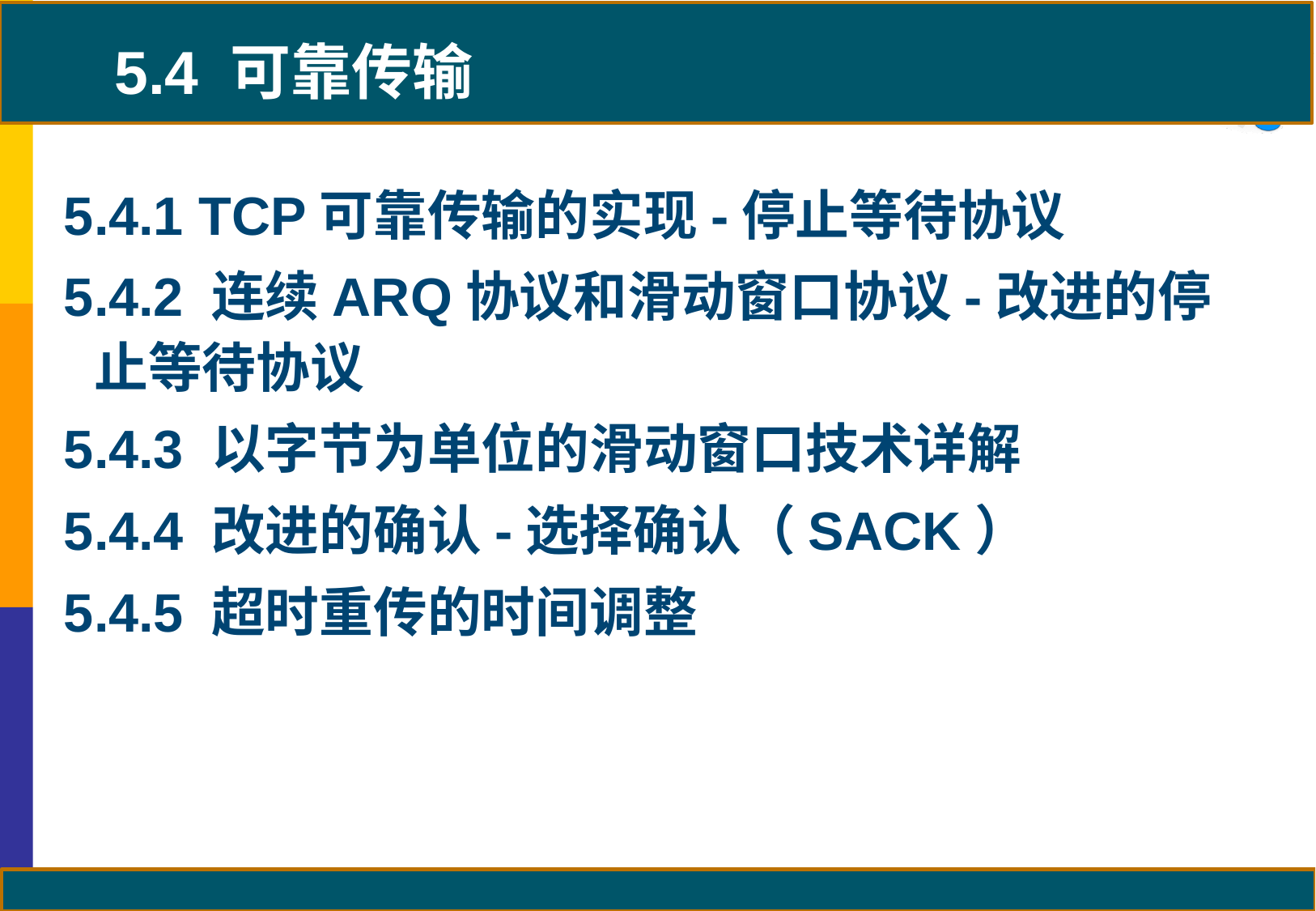

# 5.4 可靠传输
5.4.1 TCP可靠传输的实现-停止等待协议
5.4.2 连续ARQ协议和滑动窗口协议-改进的停止等待协议
5.4.3 以字节为单位的滑动窗口技术详解
5.4.4 改进的确认-选择确认（SACK）
5.4.5 超时重传的时间调整